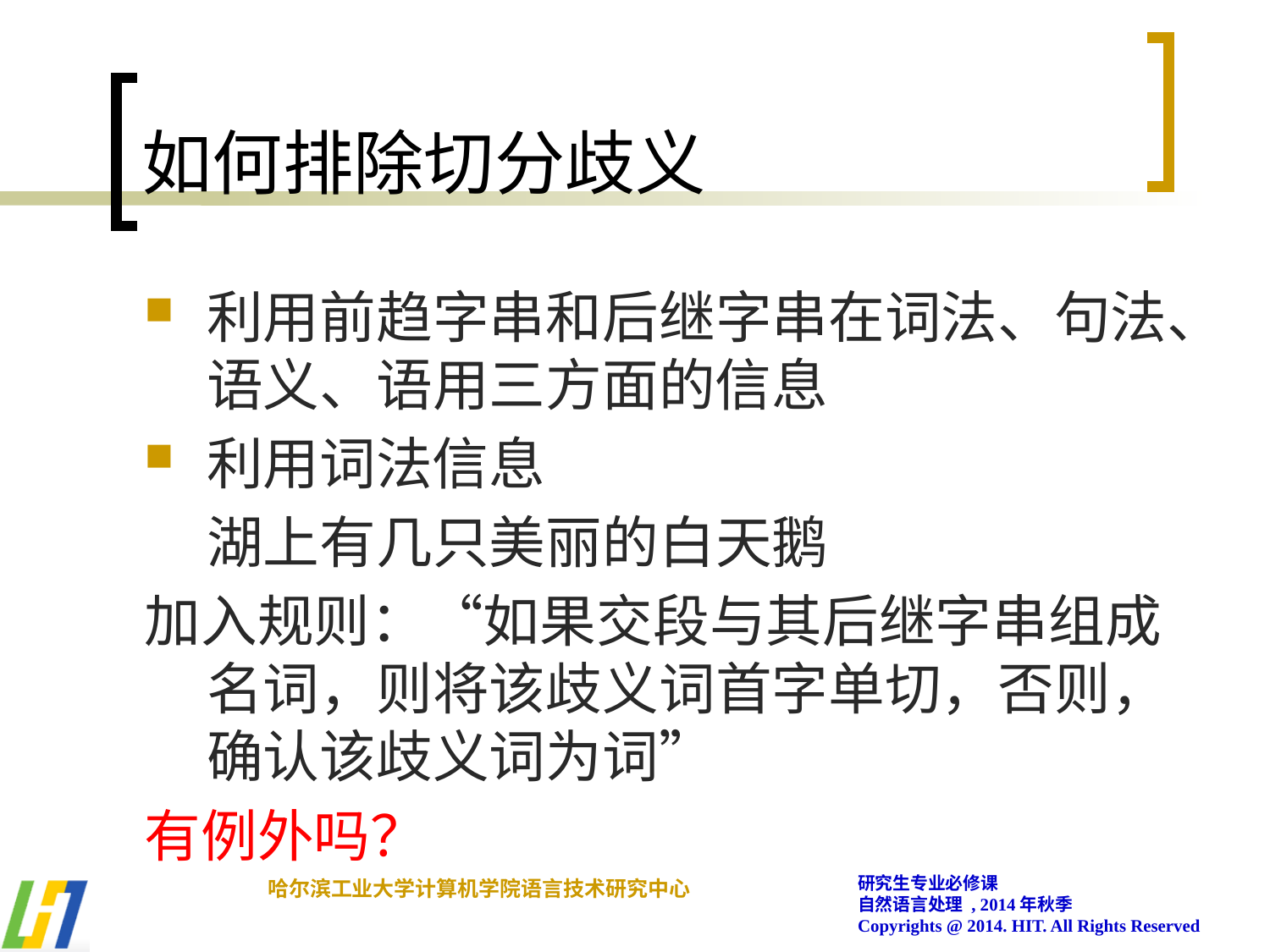

# 如何排除切分歧义
利用前趋字串和后继字串在词法、句法、语义、语用三方面的信息
利用词法信息
	湖上有几只美丽的白天鹅
加入规则：“如果交段与其后继字串组成名词，则将该歧义词首字单切，否则，确认该歧义词为词”
有例外吗？

研究生专业必修课
自然语言处理 , 2014年秋季
Copyrights @ 2014. HIT. All Rights Reserved
哈尔滨工业大学计算机学院语言技术研究中心